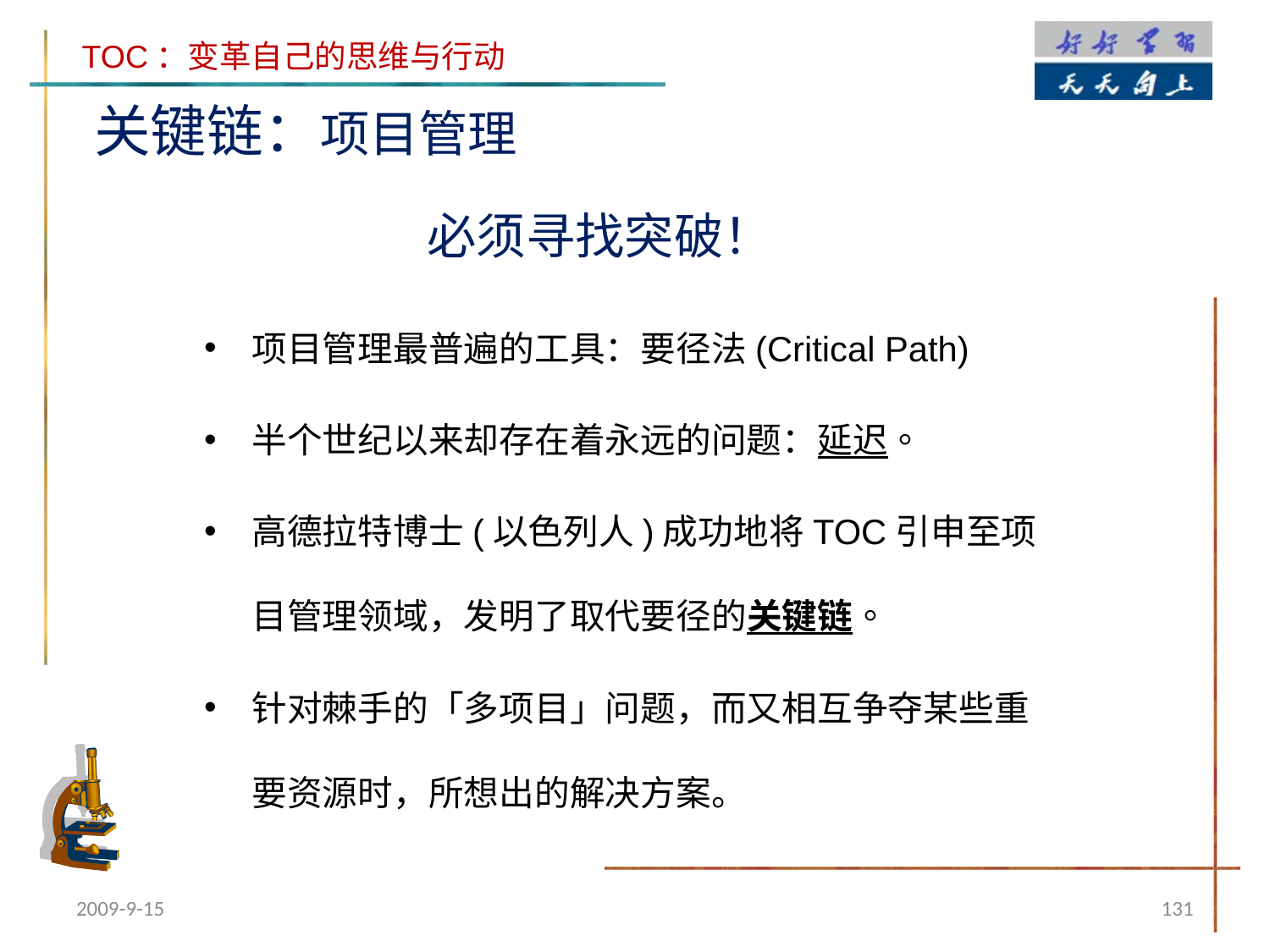

关键链：项目管理
必须寻找突破！
项目管理最普遍的工具：要径法(Critical Path)
半个世纪以来却存在着永远的问题：延迟。
高德拉特博士(以色列人)成功地将TOC引申至项目管理领域，发明了取代要径的关键链。
针对棘手的「多项目」问题，而又相互争夺某些重要资源时，所想出的解决方案。
2009-9-15
131